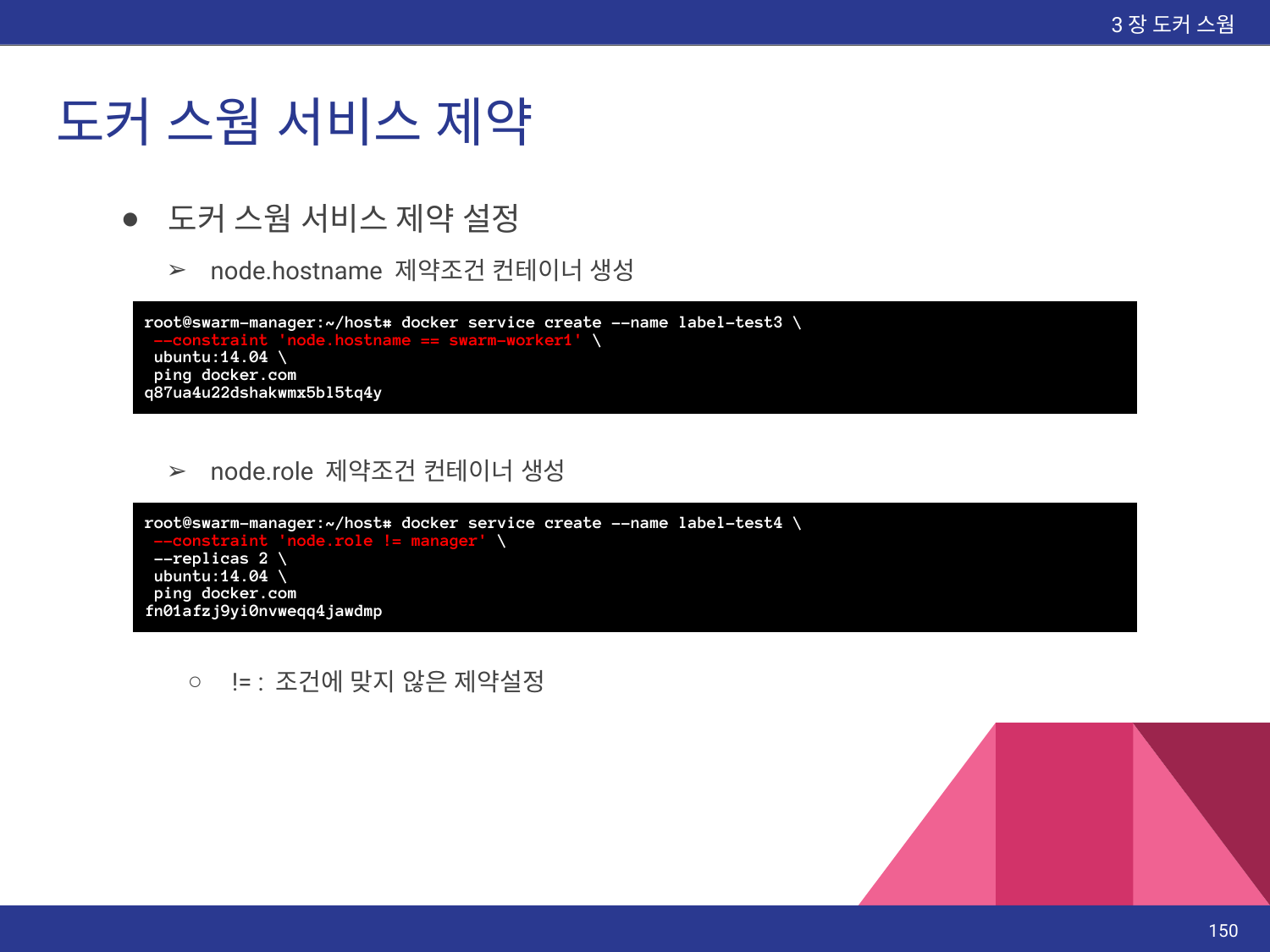

3장 도커 스웜

# 도커 스웜 서비스 제약
도커 스웜 서비스 제약 설정
node.hostname 제약조건 컨테이너 생성
| root@swarm-manager:~/host# docker service create --name label-test3 \ --constraint 'node.hostname == swarm-worker1' \ ubuntu:14.04 \ ping docker.com q87ua4u22dshakwmx5bl5tq4y |
| --- |
node.role 제약조건 컨테이너 생성
| root@swarm-manager:~/host# docker service create --name label-test4 \ --constraint 'node.role != manager' \ --replicas 2 \ ubuntu:14.04 \ ping docker.com fn01afzj9yi0nvweqq4jawdmp |
| --- |
!= : 조건에 맞지 않은 제약설정
150